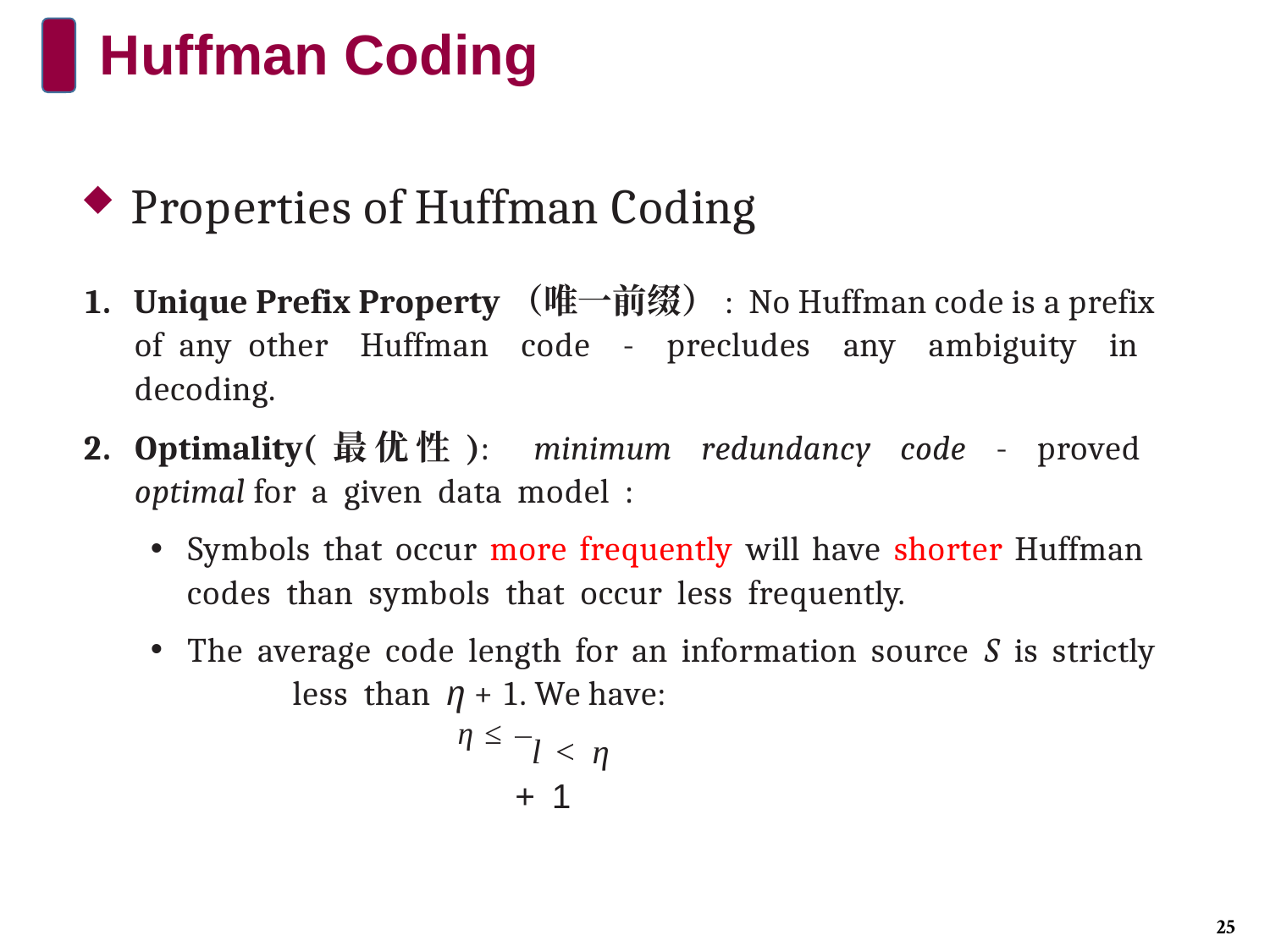

# Huffman Coding

Properties of Huffman Coding

Unique Prefix Property（唯一前缀）:  No Huffman code is a prefix of any other  Huffman  code  -  precludes  any  ambiguity  in  decoding.

Optimality(最优性):   minimum  redundancy  code  -  proved  optimal for  a  given  data  model  :

Symbols that occur more frequently will have shorter Huffman  codes  than  symbols  that  occur  less  frequently.

The average code length for an information source S is strictly	less  than  η + 1. We have:

η ≤
¯l < η +1
25